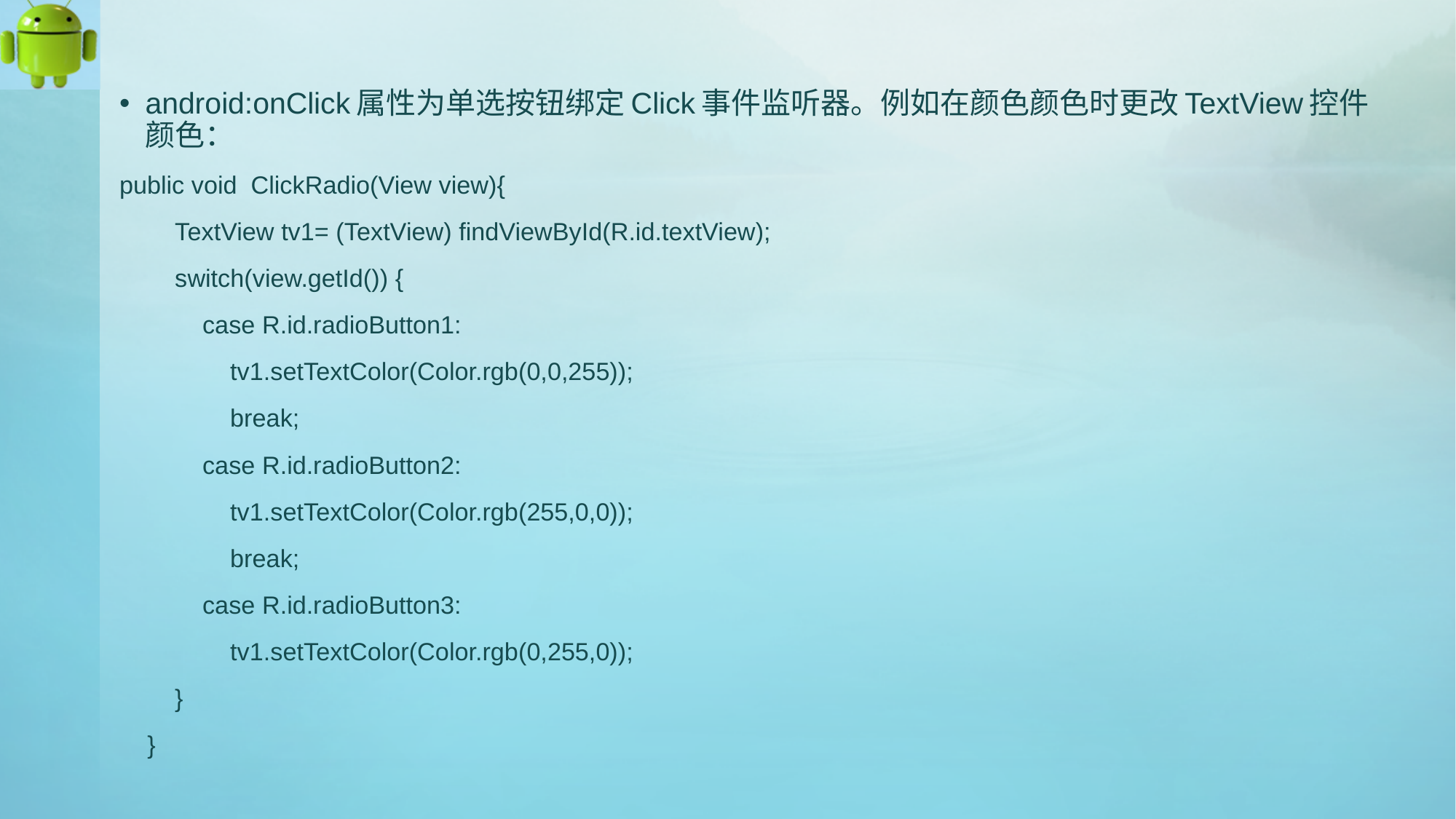

android:onClick属性为单选按钮绑定Click事件监听器。例如在颜色颜色时更改TextView控件颜色：
public void  ClickRadio(View view){
        TextView tv1= (TextView) findViewById(R.id.textView);
        switch(view.getId()) {
            case R.id.radioButton1:
                tv1.setTextColor(Color.rgb(0,0,255));
                break;
            case R.id.radioButton2:
                tv1.setTextColor(Color.rgb(255,0,0));
                break;
            case R.id.radioButton3:
                tv1.setTextColor(Color.rgb(0,255,0));
        }
    }